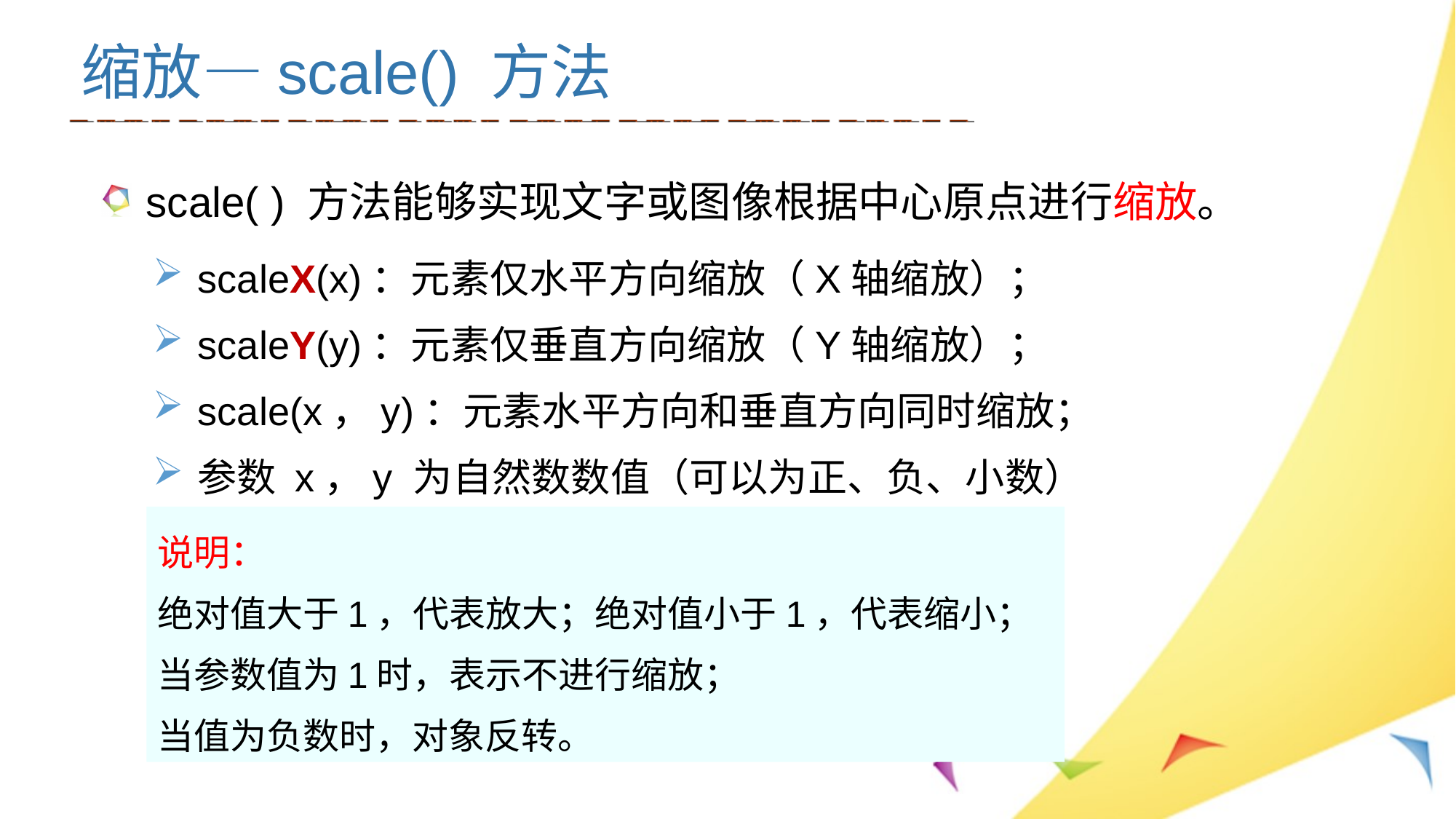

缩放—scale() 方法

scale( ) 方法能够实现文字或图像根据中心原点进行缩放。
scaleX(x)：元素仅水平方向缩放（X轴缩放）；
scaleY(y)：元素仅垂直方向缩放（Y轴缩放）；
scale(x，y)：元素水平方向和垂直方向同时缩放；
参数 x，y 为自然数数值（可以为正、负、小数）

说明：
绝对值大于1，代表放大；绝对值小于1，代表缩小；
当参数值为1时，表示不进行缩放；
当值为负数时，对象反转。